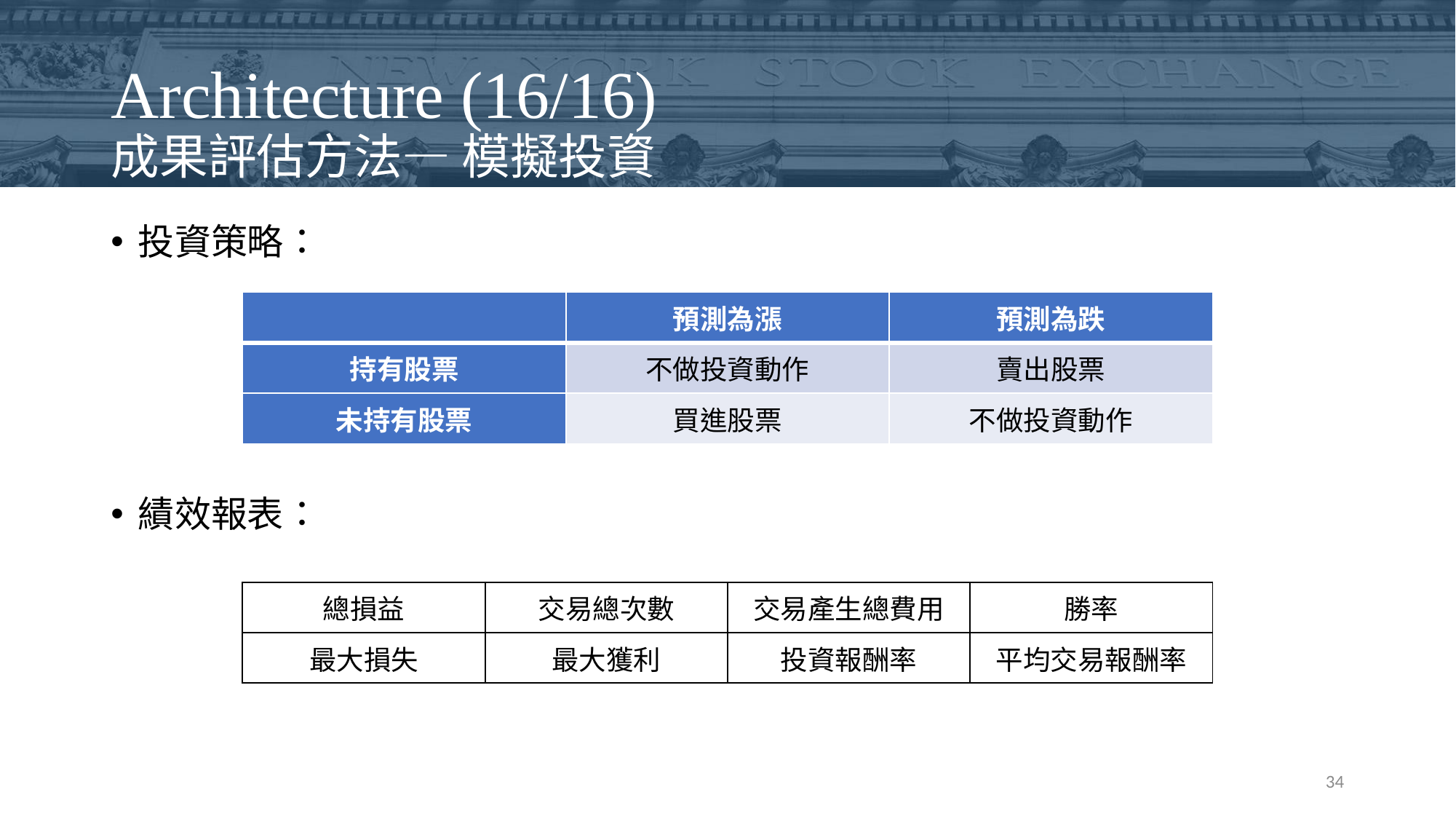

# Architecture (16/16) 成果評估方法— 模擬投資
投資策略：

績效報表：

|  | 預測為漲 | 預測為跌 |
| --- | --- | --- |
| 持有股票 | 不做投資動作 | 賣出股票 |
| 未持有股票 | 買進股票 | 不做投資動作 |
| 總損益 | 交易總次數 | 交易產生總費用 | 勝率 |
| --- | --- | --- | --- |
| 最大損失 | 最大獲利 | 投資報酬率 | 平均交易報酬率 |
34